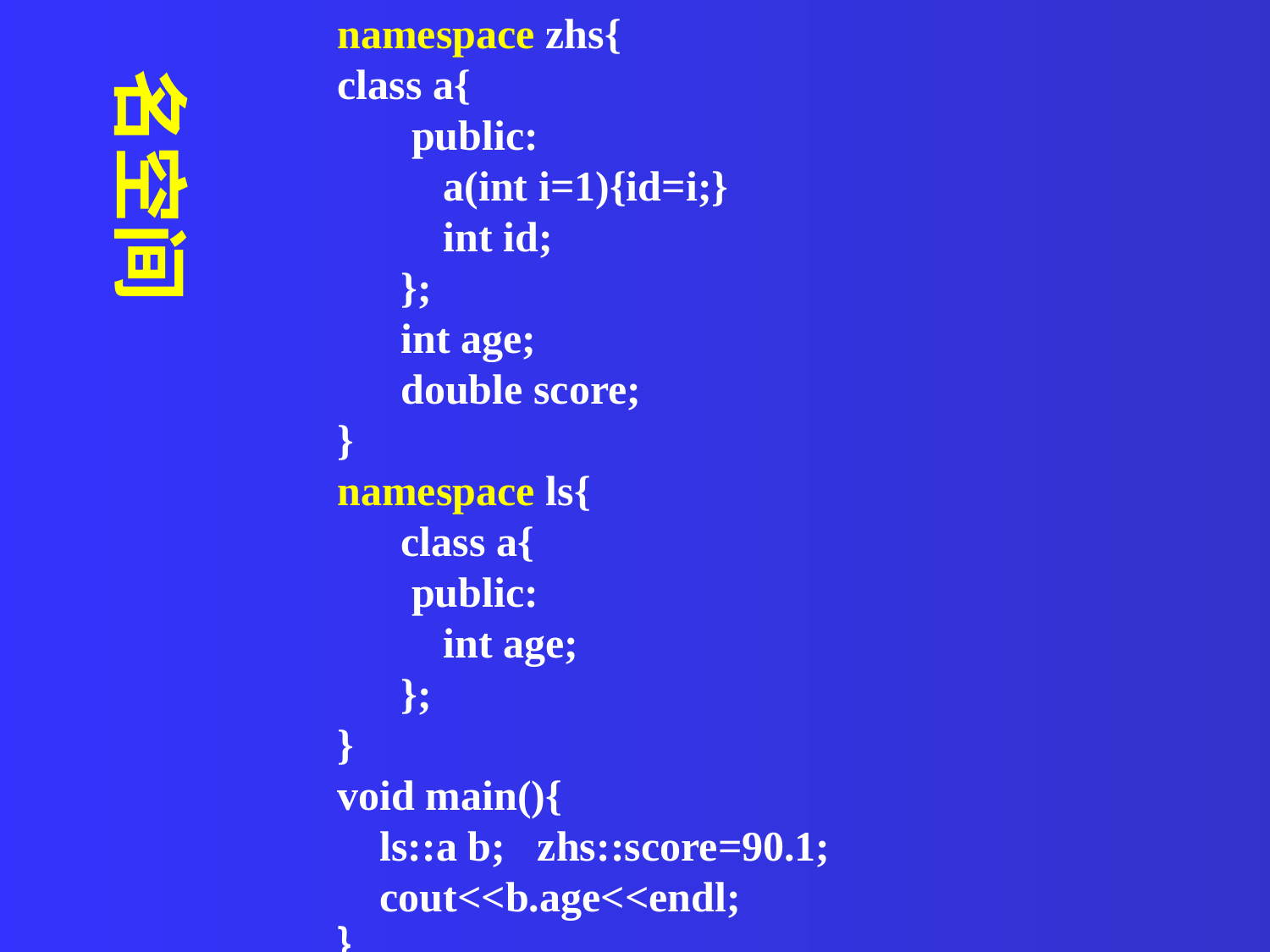

namespace zhs{
class a{
 public:
    a(int i=1){id=i;}
    int id;
};
int age;
double score;
}
namespace ls{
class a{
 public:
    int age;
};
}
void main(){
    ls::a b;   zhs::score=90.1;
    cout<<b.age<<endl;
｝
名空间